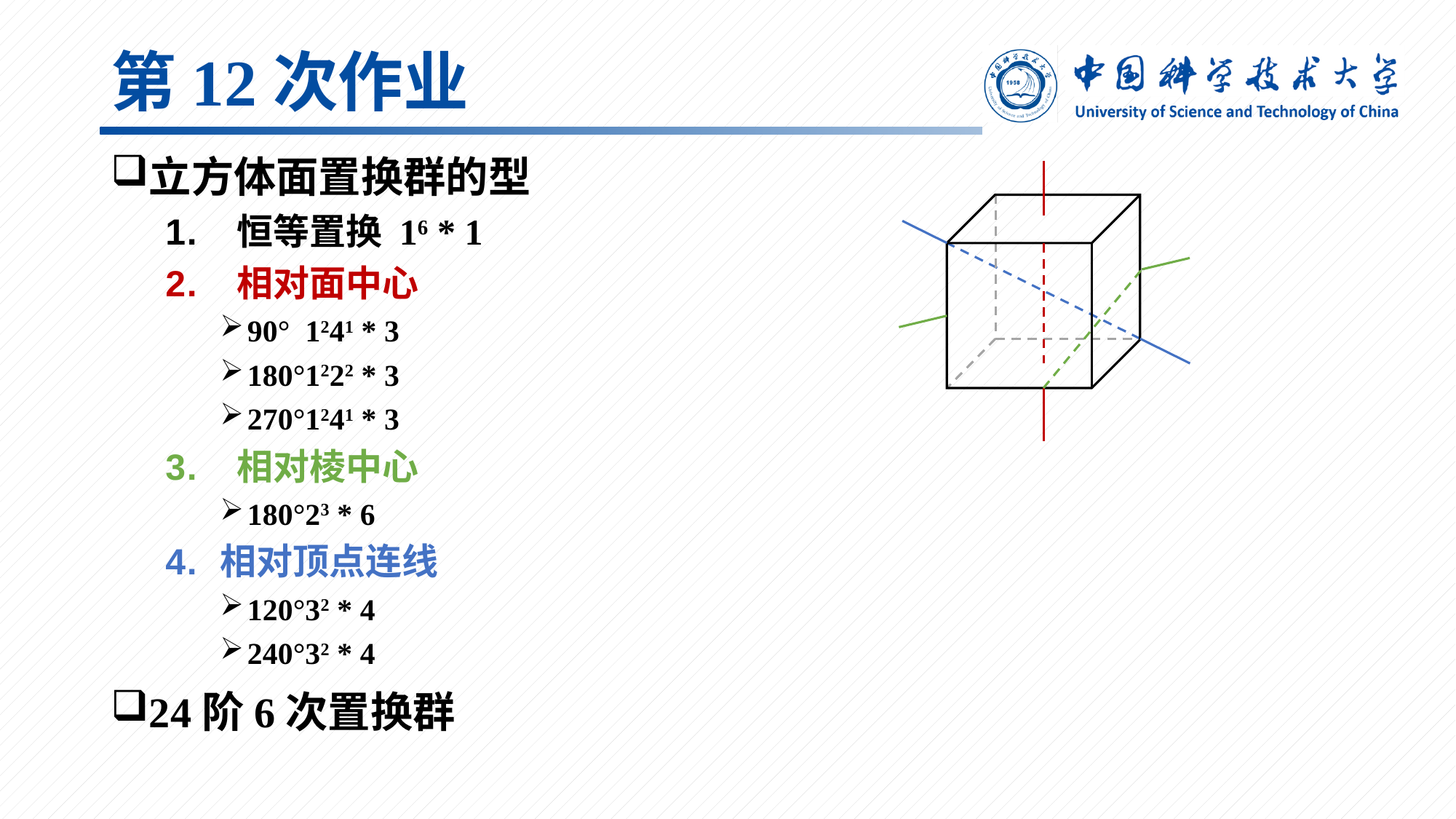

# 第12次作业
立方体面置换群的型
 恒等置换 16 * 1
 相对面中心
90°  1241 * 3
180°1222 * 3
270°1241 * 3
 相对棱中心
180°23 * 6
相对顶点连线
120°32 * 4
240°32 * 4
24阶6次置换群